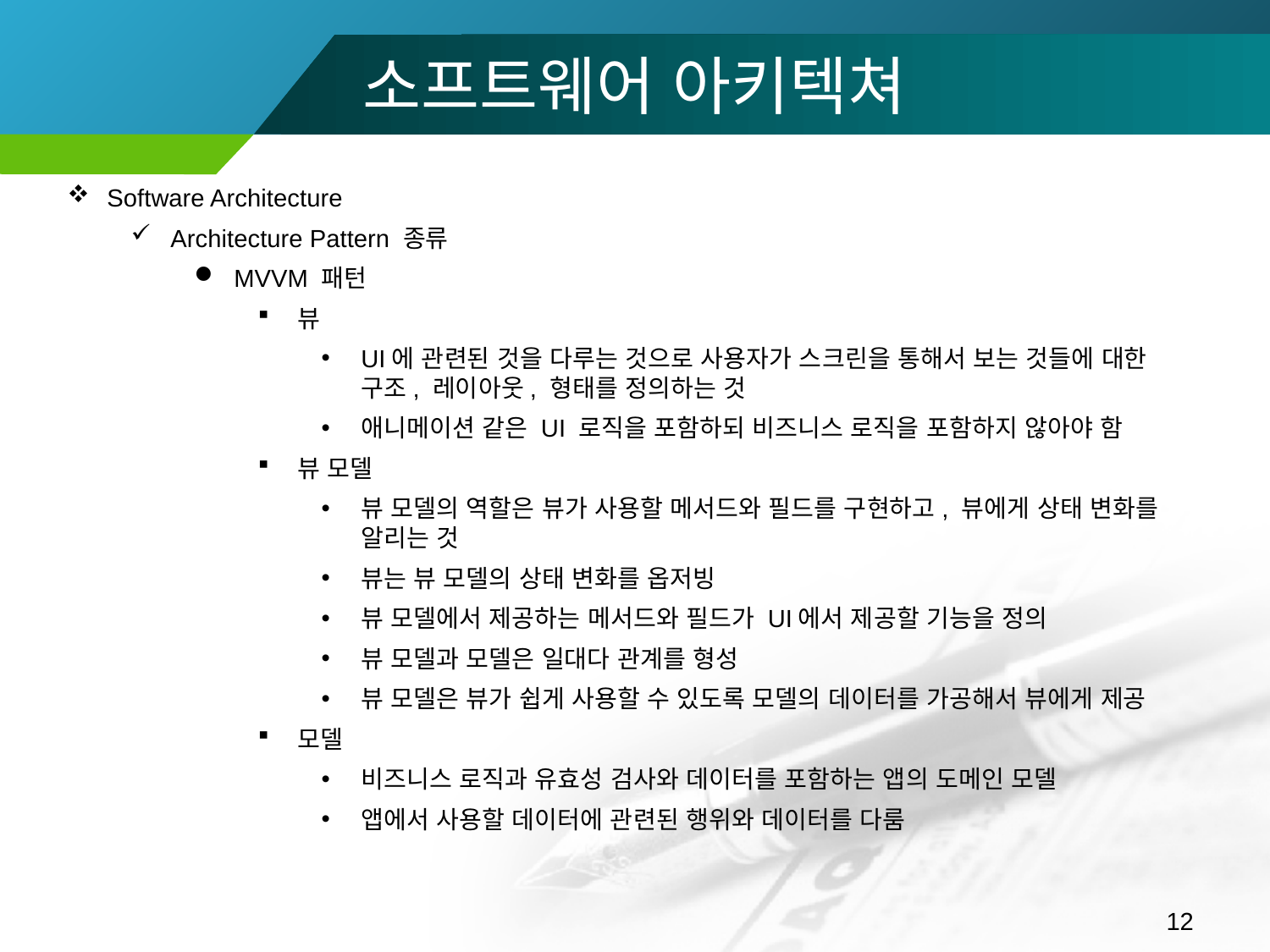

# 소프트웨어 아키텍쳐
Software Architecture
Architecture Pattern 종류
MVVM 패턴
뷰
UI에 관련된 것을 다루는 것으로 사용자가 스크린을 통해서 보는 것들에 대한 구조, 레이아웃, 형태를 정의하는 것
애니메이션 같은 UI 로직을 포함하되 비즈니스 로직을 포함하지 않아야 함
뷰 모델
뷰 모델의 역할은 뷰가 사용할 메서드와 필드를 구현하고, 뷰에게 상태 변화를 알리는 것
뷰는 뷰 모델의 상태 변화를 옵저빙
뷰 모델에서 제공하는 메서드와 필드가 UI에서 제공할 기능을 정의
뷰 모델과 모델은 일대다 관계를 형성
뷰 모델은 뷰가 쉽게 사용할 수 있도록 모델의 데이터를 가공해서 뷰에게 제공
모델
비즈니스 로직과 유효성 검사와 데이터를 포함하는 앱의 도메인 모델
앱에서 사용할 데이터에 관련된 행위와 데이터를 다룸
12